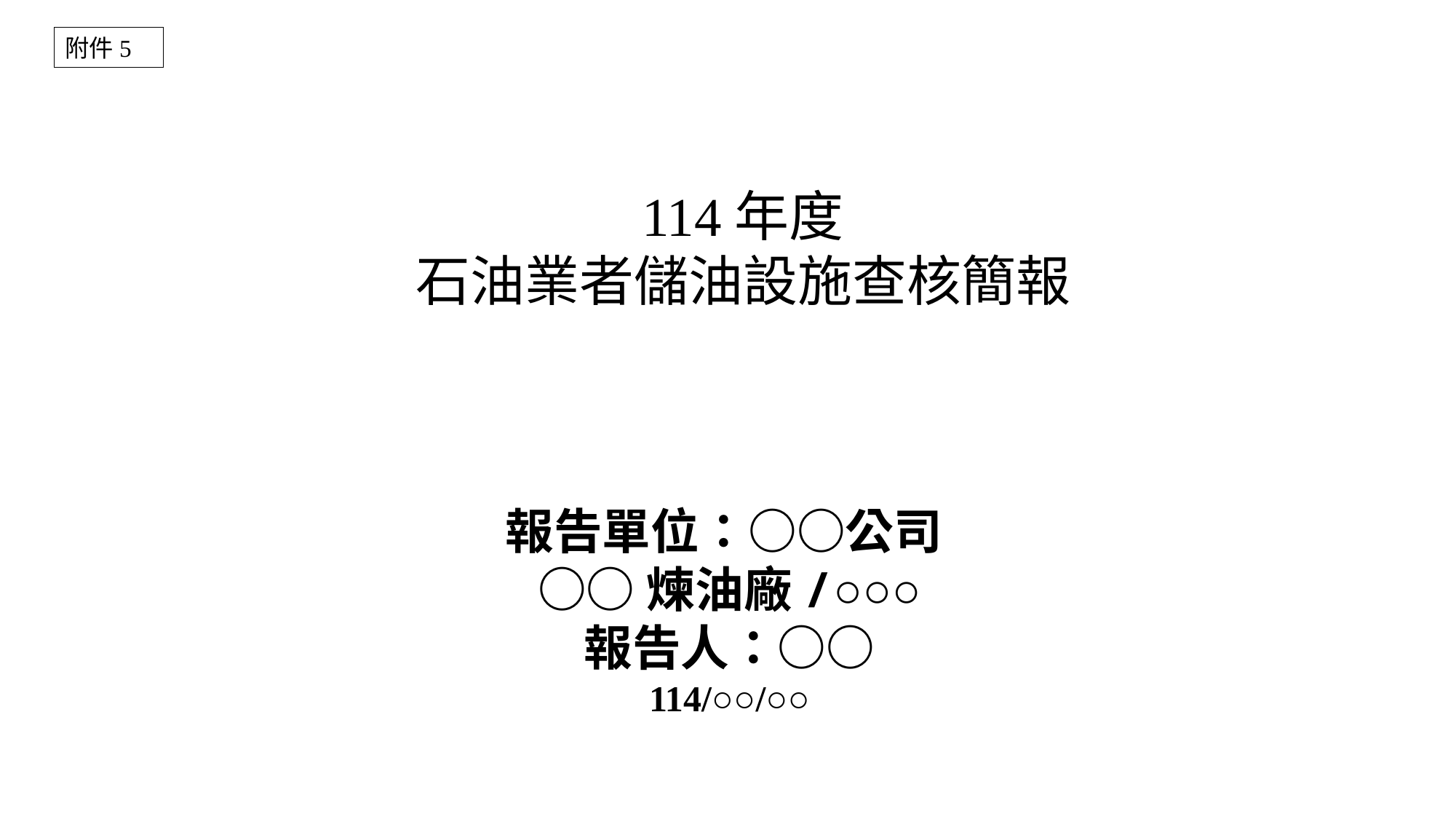

附件5
# 114年度
石油業者儲油設施查核簡報
報告單位：○○公司
○○煉油廠/○○○
報告人：○○
114/○○/○○
1